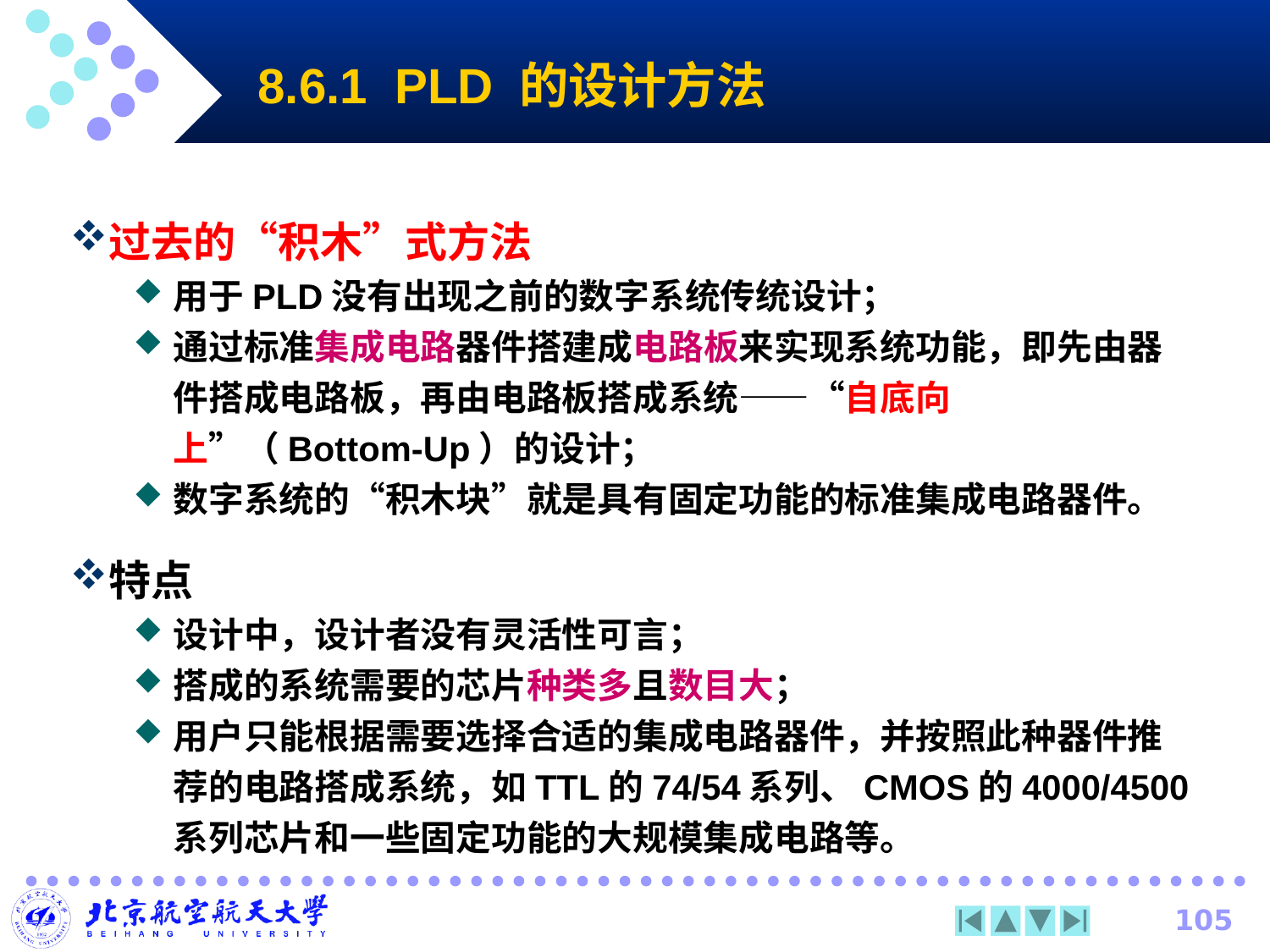

# 8.6.1  PLD 的设计方法
过去的“积木”式方法
用于PLD没有出现之前的数字系统传统设计；
通过标准集成电路器件搭建成电路板来实现系统功能，即先由器件搭成电路板，再由电路板搭成系统——“自底向上”（Bottom-Up）的设计；
数字系统的“积木块”就是具有固定功能的标准集成电路器件。
特点
设计中，设计者没有灵活性可言；
搭成的系统需要的芯片种类多且数目大；
用户只能根据需要选择合适的集成电路器件，并按照此种器件推荐的电路搭成系统，如TTL的74/54系列、CMOS的4000/4500系列芯片和一些固定功能的大规模集成电路等。
105